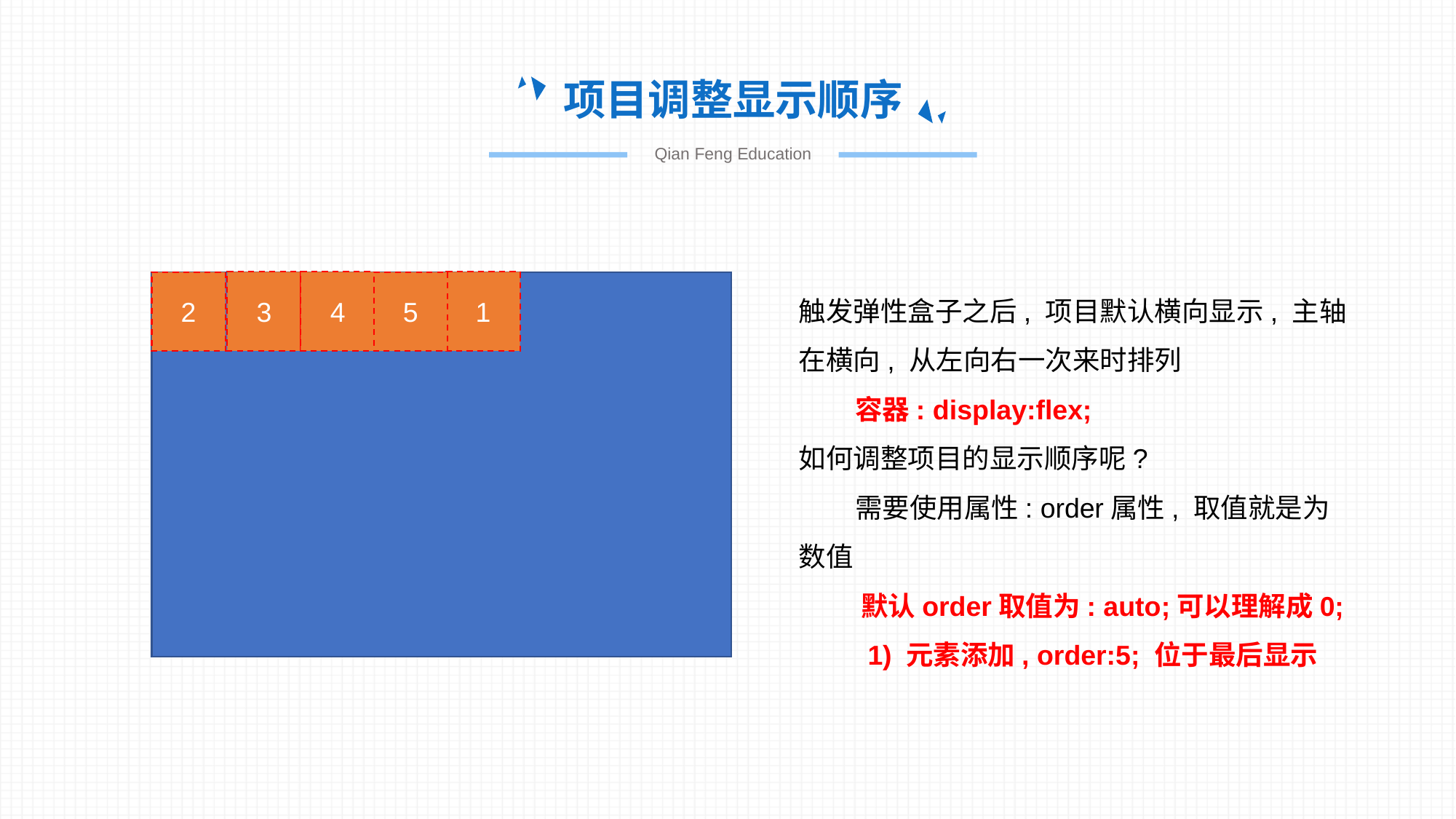

项目调整显示顺序

Qian Feng Education

3
4
1

2
5
触发弹性盒子之后, 项目默认横向显示, 主轴在横向, 从左向右一次来时排列
        容器: display:flex;
如何调整项目的显示顺序呢?
        需要使用属性: order属性, 取值就是为数值
         默认order取值为: auto;可以理解成0;
         1) 元素添加, order:5; 位于最后显示